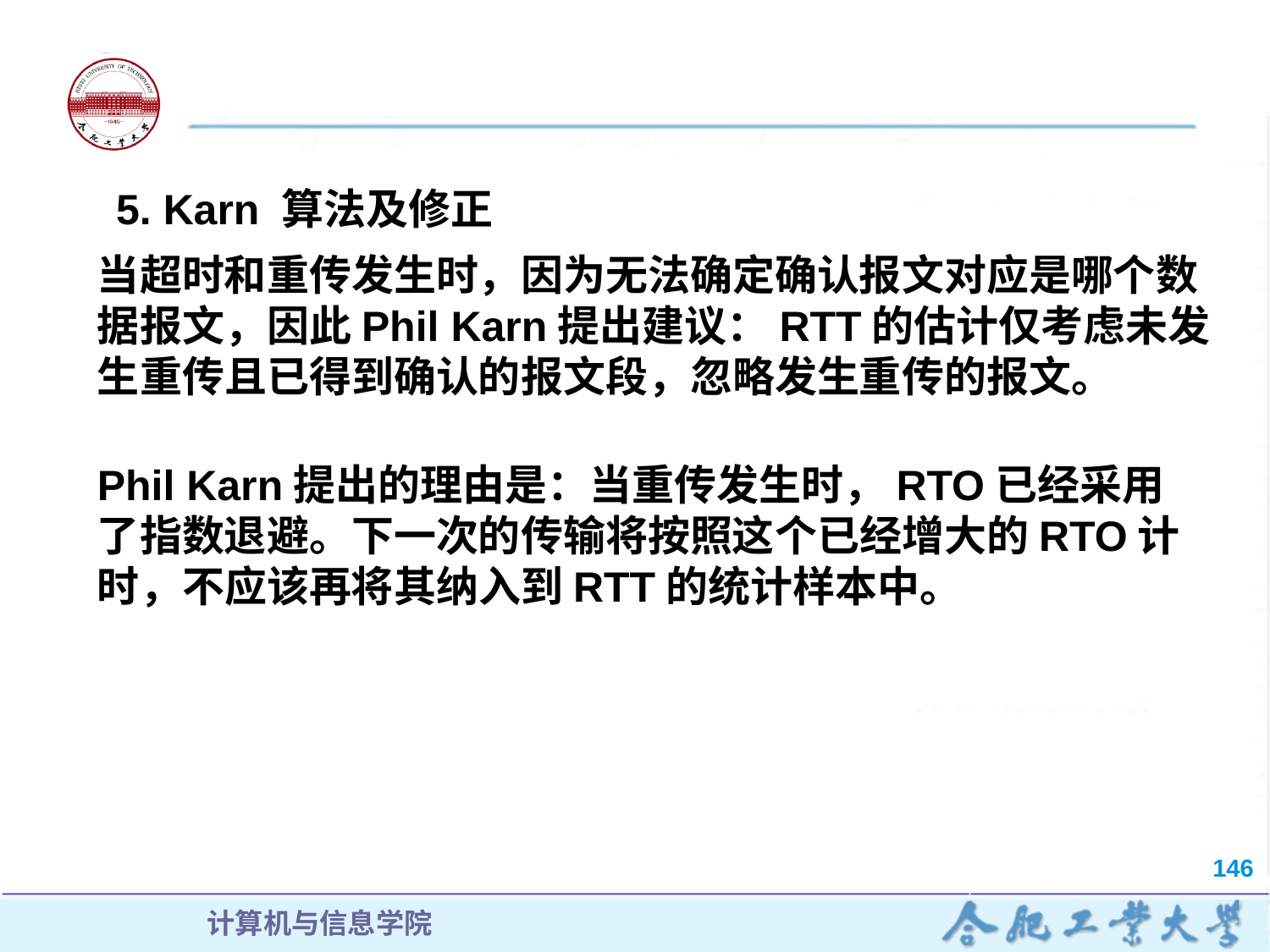

5. Karn 算法及修正
当超时和重传发生时，因为无法确定确认报文对应是哪个数据报文，因此Phil Karn提出建议：RTT的估计仅考虑未发生重传且已得到确认的报文段，忽略发生重传的报文。
Phil Karn提出的理由是：当重传发生时，RTO已经采用了指数退避。下一次的传输将按照这个已经增大的RTO计时，不应该再将其纳入到RTT的统计样本中。